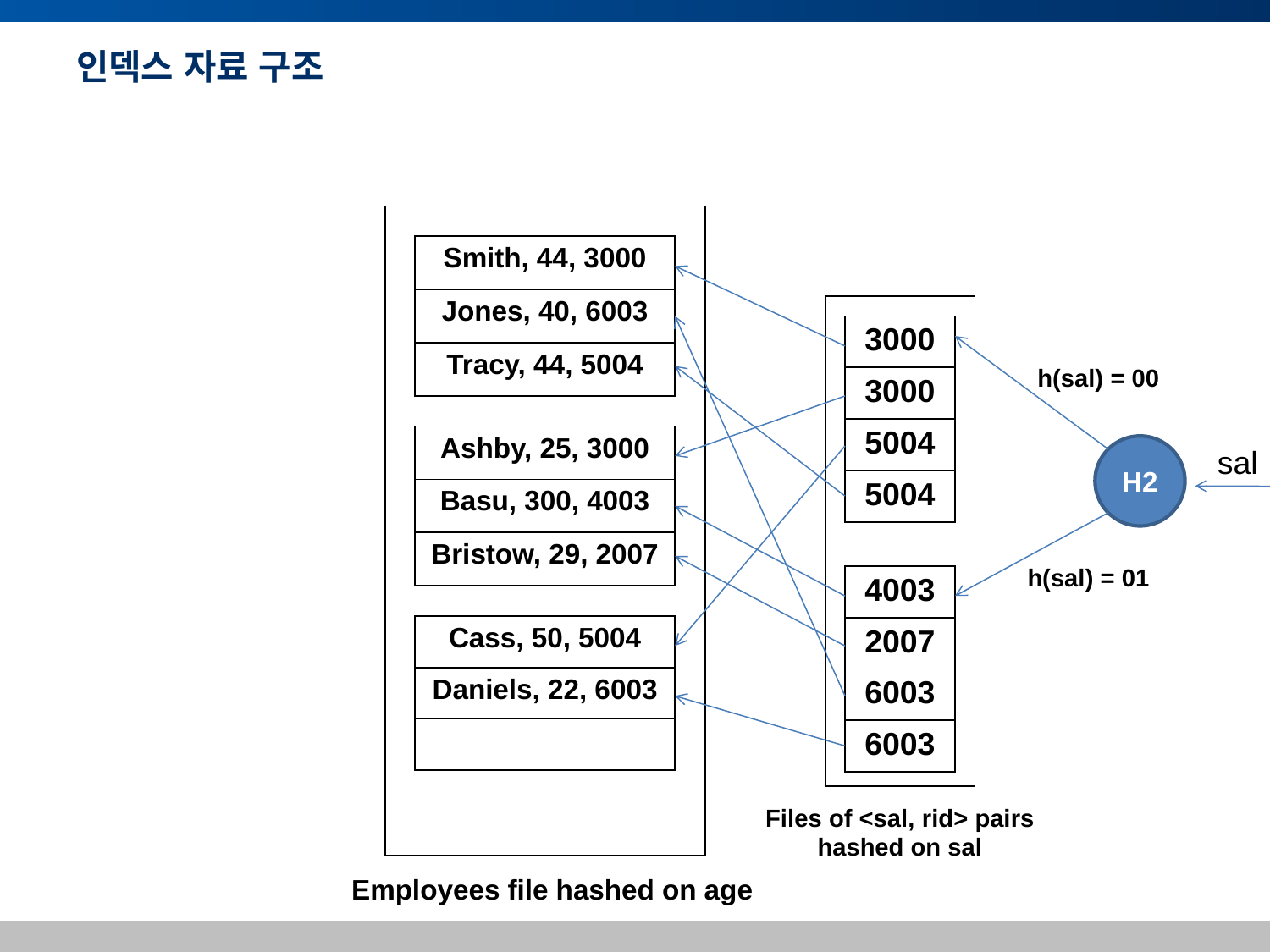

# 인덱스 자료 구조
|  |
| --- |
| Smith, 44, 3000 |
| --- |
| Jones, 40, 6003 |
| Tracy, 44, 5004 |
|  |
| --- |
| 3000 |
| --- |
| 3000 |
| 5004 |
| 5004 |
h(sal) = 00
| Ashby, 25, 3000 |
| --- |
| Basu, 300, 4003 |
| Bristow, 29, 2007 |
H2
sal
h(sal) = 01
| 4003 |
| --- |
| 2007 |
| 6003 |
| 6003 |
| Cass, 50, 5004 |
| --- |
| Daniels, 22, 6003 |
|  |
Files of <sal, rid> pairs
hashed on sal
Employees file hashed on age